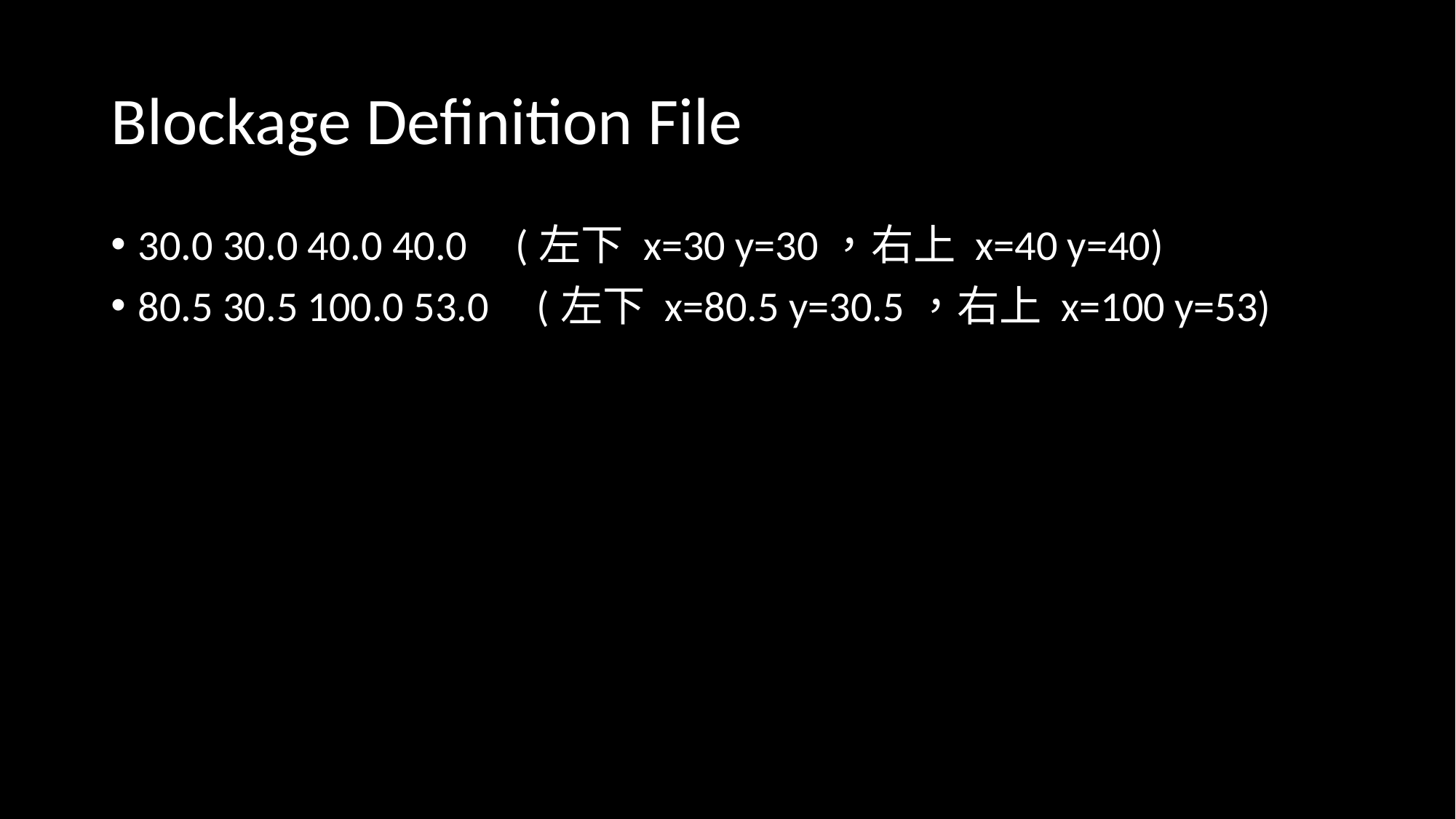

# Blockage Definition File
30.0 30.0 40.0 40.0     (左下 x=30 y=30，右上 x=40 y=40)
80.5 30.5 100.0 53.0     (左下 x=80.5 y=30.5，右上 x=100 y=53)